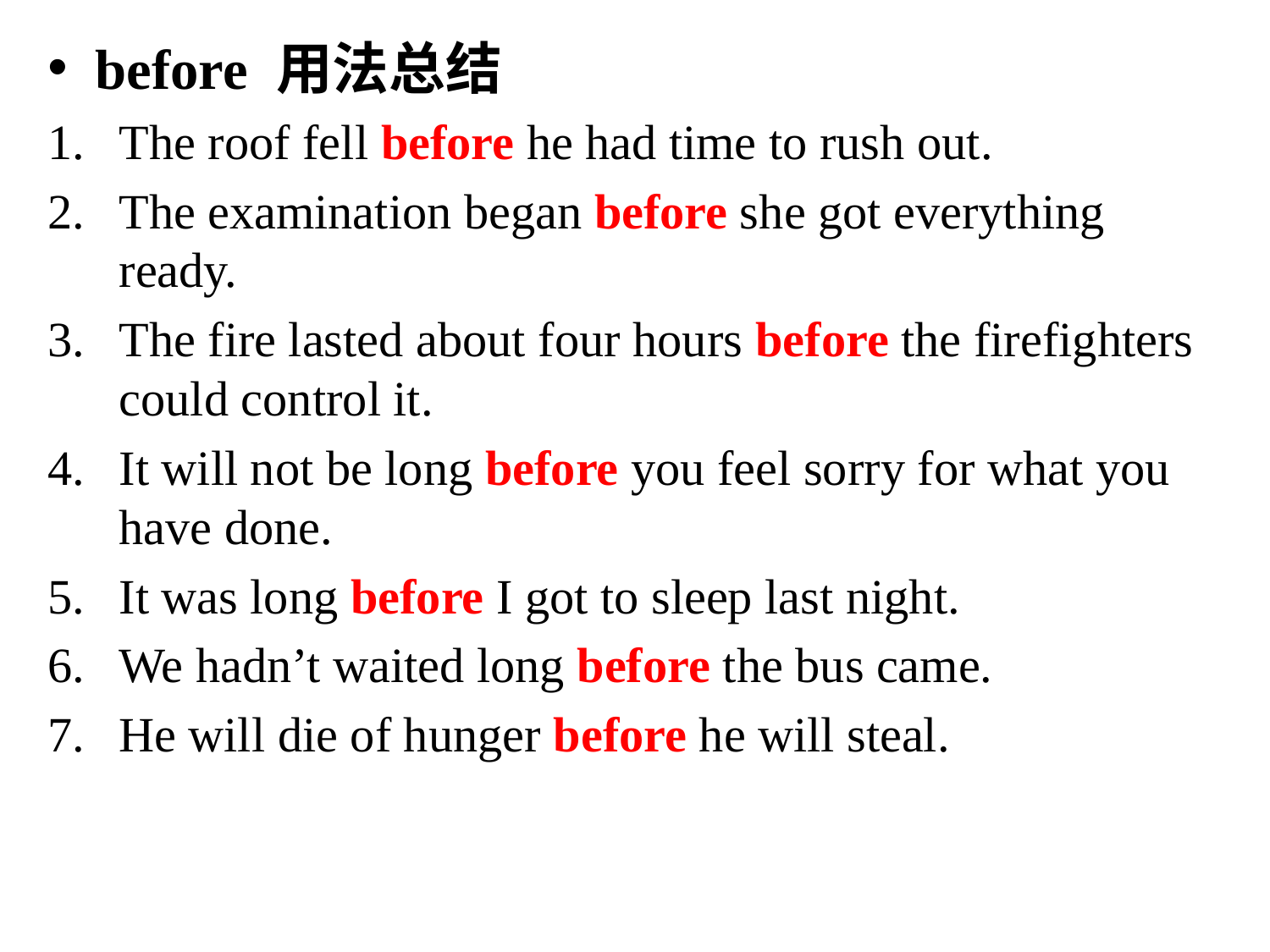

before 用法总结
The roof fell before he had time to rush out.
The examination began before she got everything ready.
The fire lasted about four hours before the firefighters could control it.
It will not be long before you feel sorry for what you have done.
It was long before I got to sleep last night.
We hadn’t waited long before the bus came.
He will die of hunger before he will steal.